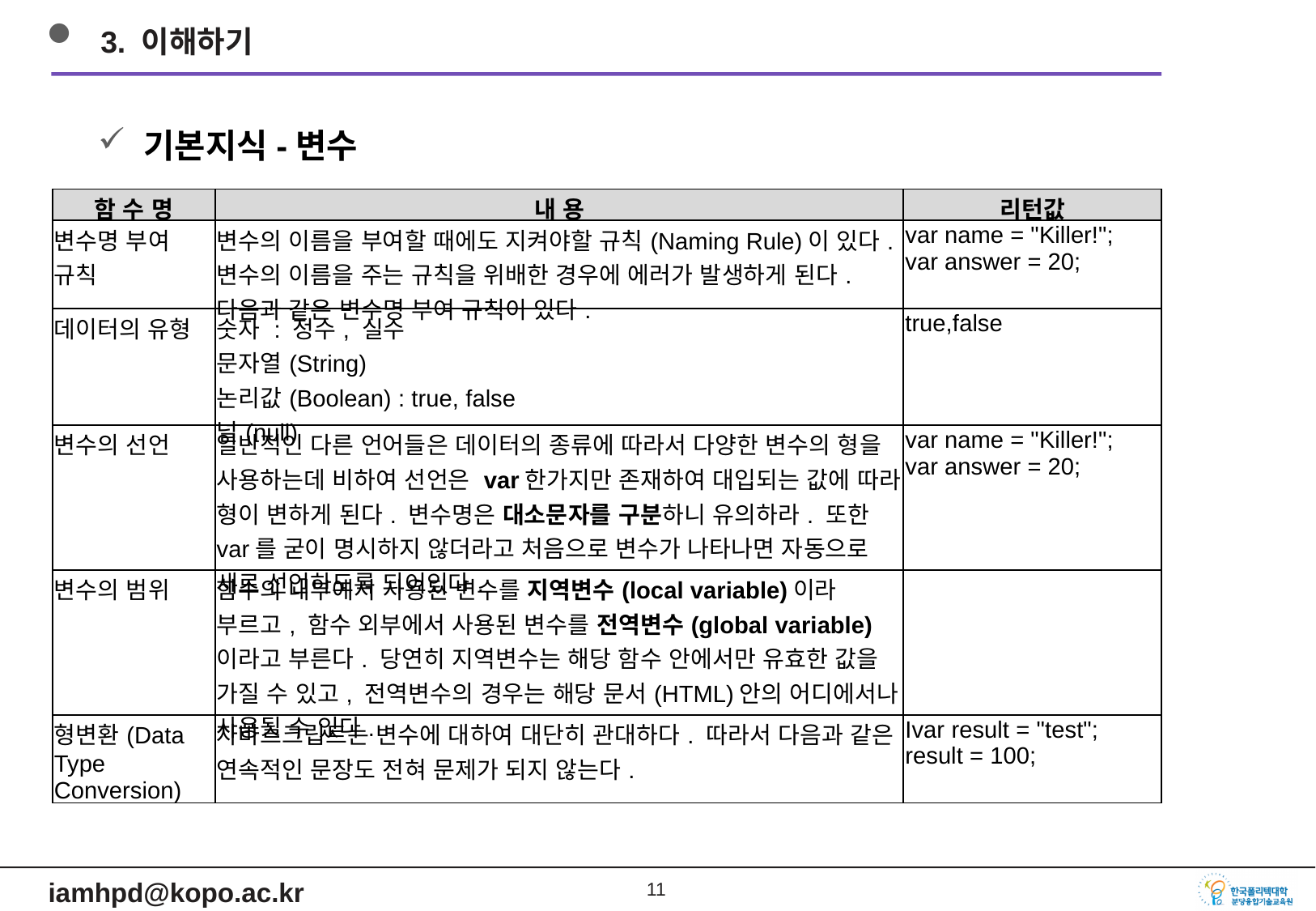

3. 이해하기
기본지식-변수
| 함 수 명 | 내 용 | 리턴값 |
| --- | --- | --- |
| 변수명 부여 규칙 | 변수의 이름을 부여할 때에도 지켜야할 규칙(Naming Rule)이 있다. 변수의 이름을 주는 규칙을 위배한 경우에 에러가 발생하게 된다. 다음과 같은 변수명 부여 규칙이 있다. | var name = "Killer!"; var answer = 20; |
| 데이터의 유형 | 숫자 : 정수, 실수 문자열(String) 논리값(Boolean) : true, false 널(null) | true,false |
| 변수의 선언 | 일반적인 다른 언어들은 데이터의 종류에 따라서 다양한 변수의 형을 사용하는데 비하여 선언은 var한가지만 존재하여 대입되는 값에 따라 형이 변하게 된다. 변수명은 대소문자를 구분하니 유의하라. 또한 var를 굳이 명시하지 않더라고 처음으로 변수가 나타나면 자동으로 새로 선언하도록 되어있다. | var name = "Killer!"; var answer = 20; |
| 변수의 범위 | 함수의 내부에서 사용된 변수를 지역변수(local variable)이라 부르고, 함수 외부에서 사용된 변수를 전역변수(global variable)이라고 부른다. 당연히 지역변수는 해당 함수 안에서만 유효한 값을 가질 수 있고, 전역변수의 경우는 해당 문서(HTML)안의 어디에서나 사용될 수 있다. |  |
| 형변환(Data Type Conversion) | 자바스크립트는 변수에 대하여 대단히 관대하다. 따라서 다음과 같은 연속적인 문장도 전혀 문제가 되지 않는다. | Ivar result = "test"; result = 100; |
11